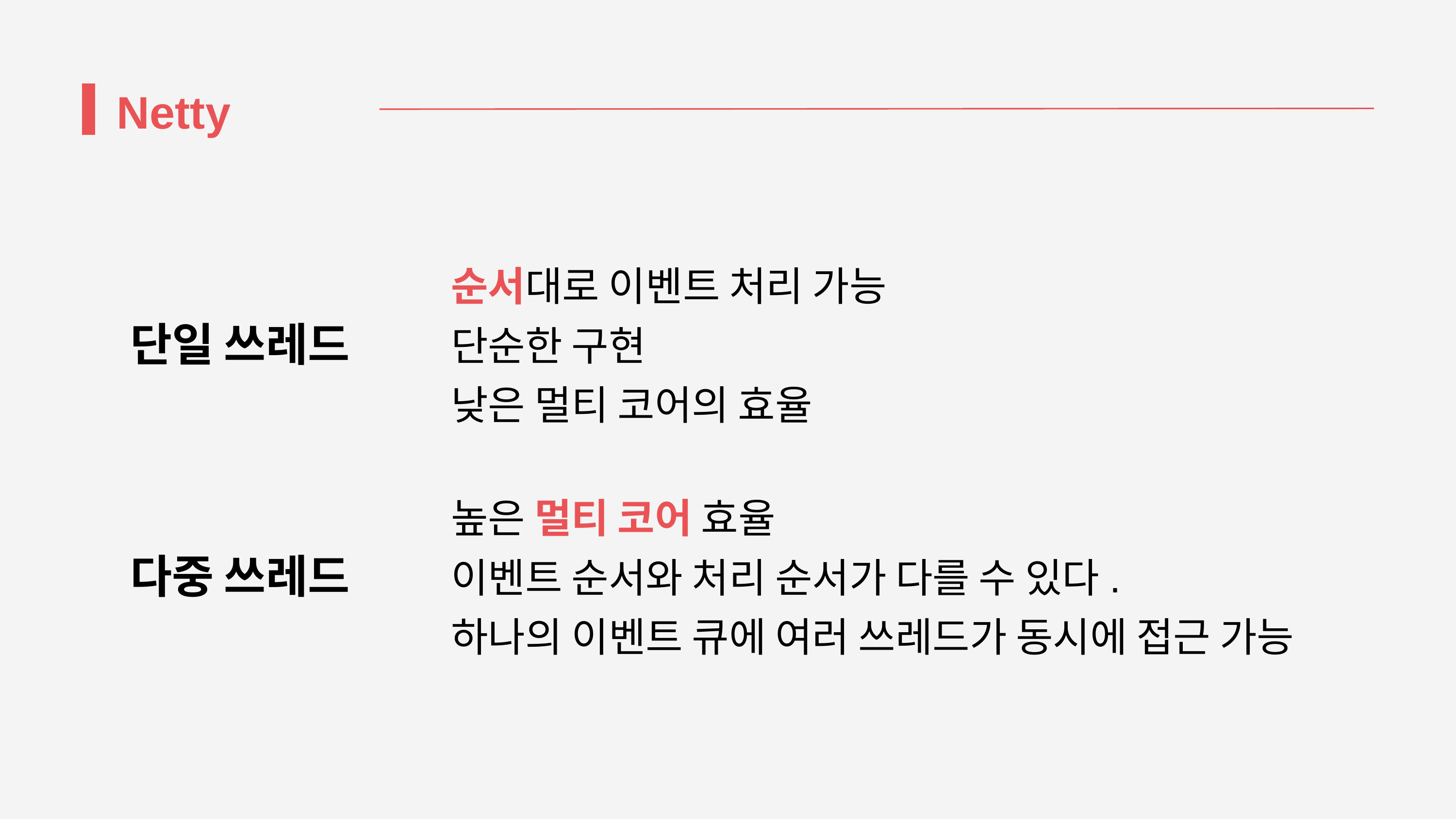

Netty

순서대로 이벤트 처리 가능
단순한 구현
낮은 멀티 코어의 효율
단일 쓰레드
높은 멀티 코어 효율
이벤트 순서와 처리 순서가 다를 수 있다.
하나의 이벤트 큐에 여러 쓰레드가 동시에 접근 가능
다중 쓰레드